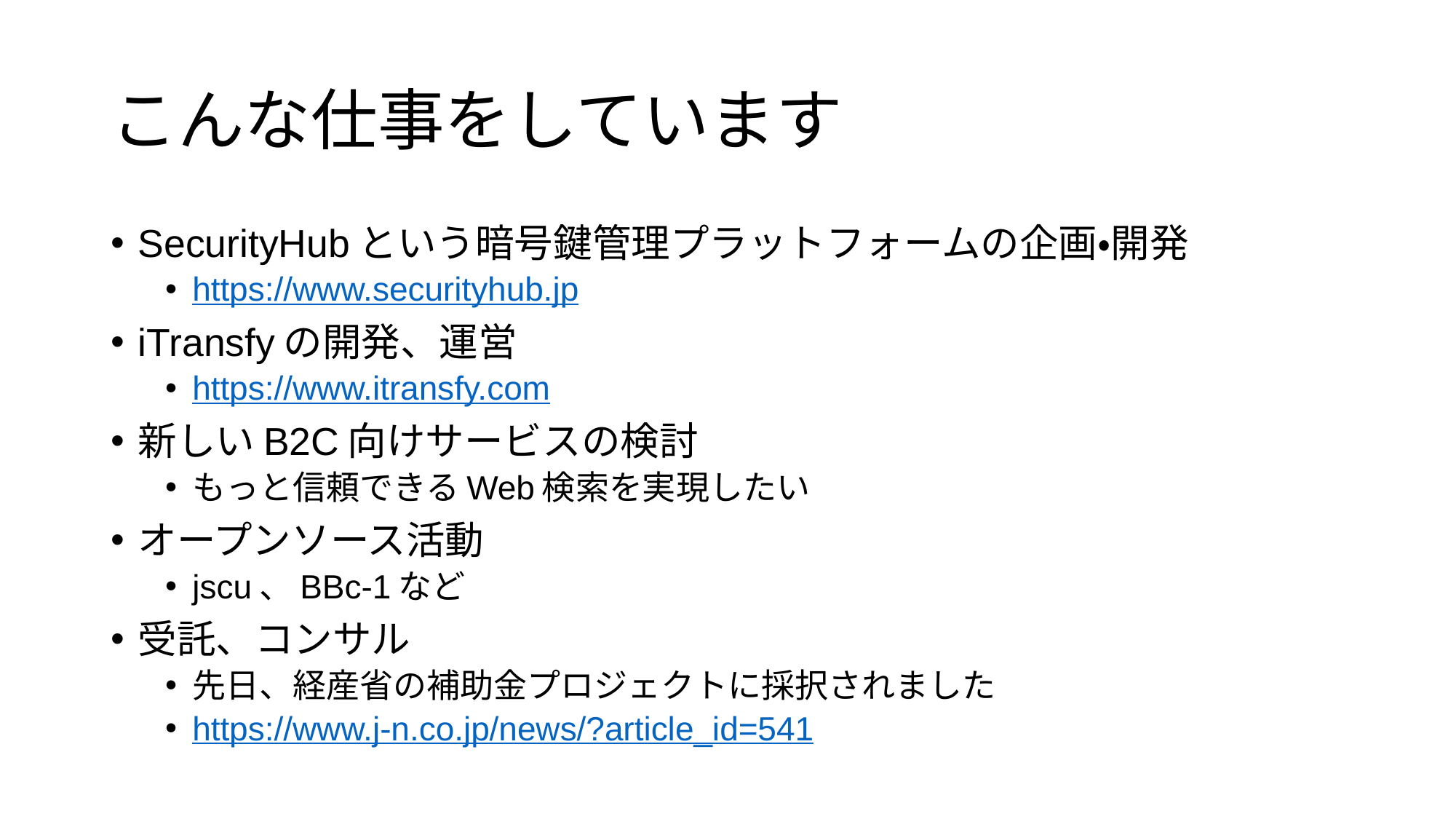

# こんな仕事をしています
SecurityHubという暗号鍵管理プラットフォームの企画・開発
https://www.securityhub.jp
iTransfyの開発、運営
https://www.itransfy.com
新しいB2C向けサービスの検討
もっと信頼できるWeb検索を実現したい
オープンソース活動
jscu、BBc-1など
受託、コンサル
先日、経産省の補助金プロジェクトに採択されました
https://www.j-n.co.jp/news/?article_id=541